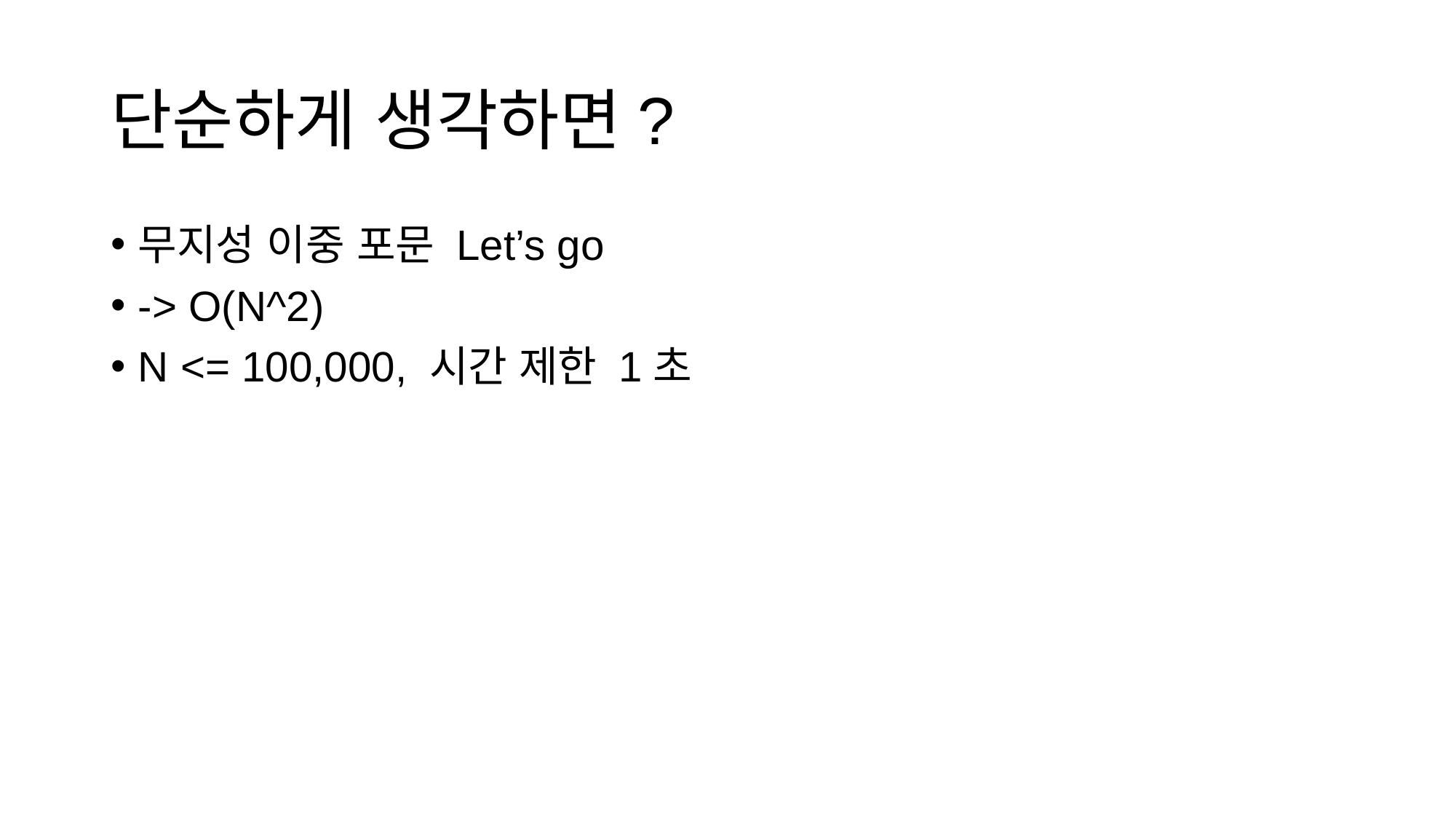

# 단순하게 생각하면?
무지성 이중 포문 Let’s go
-> O(N^2)
N <= 100,000, 시간 제한 1초